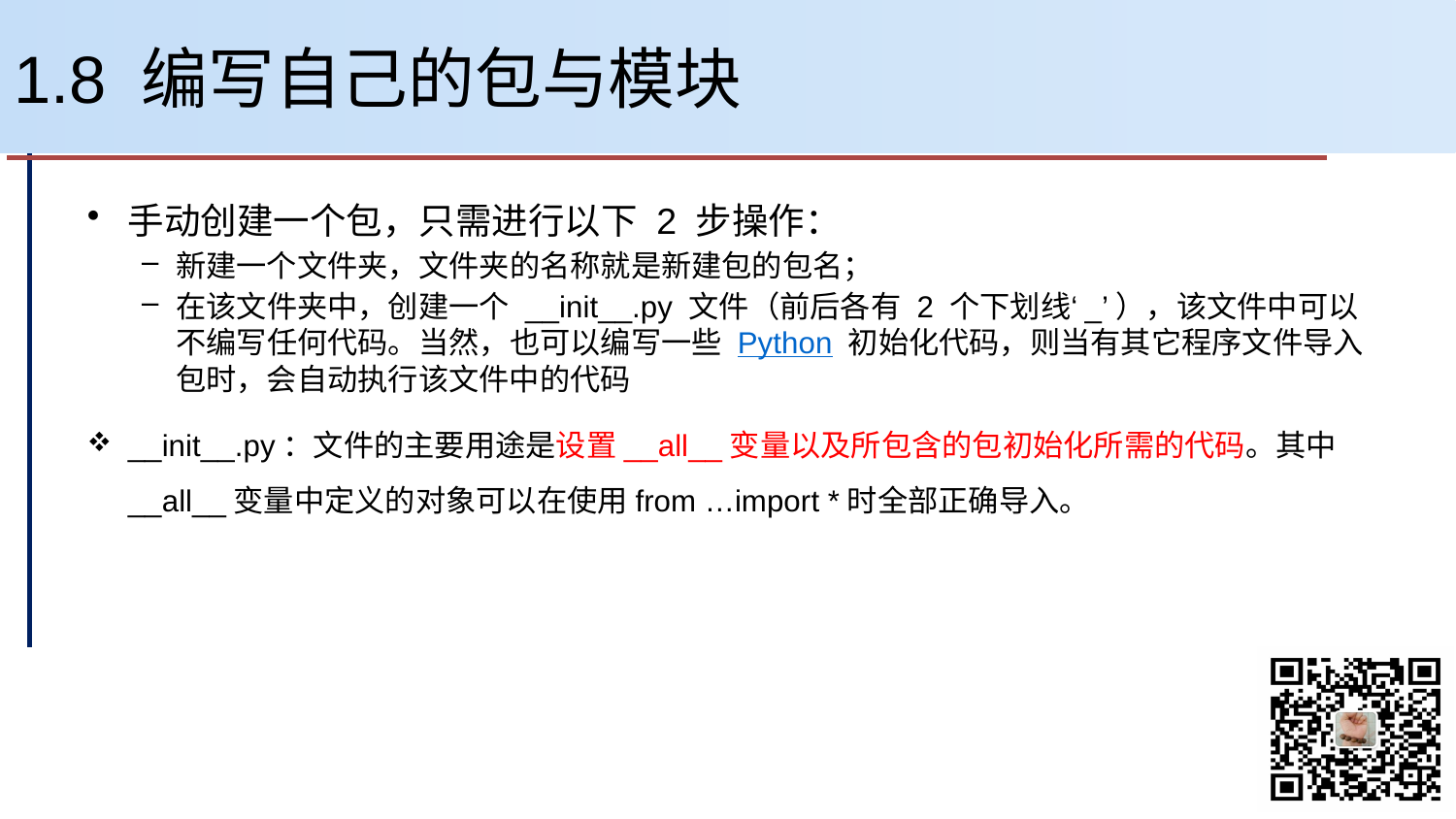

# 1.8 编写自己的包与模块
手动创建一个包，只需进行以下 2 步操作：
新建一个文件夹，文件夹的名称就是新建包的包名；
在该文件夹中，创建一个 __init__.py 文件（前后各有 2 个下划线‘_’），该文件中可以不编写任何代码。当然，也可以编写一些 Python 初始化代码，则当有其它程序文件导入包时，会自动执行该文件中的代码
__init__.py：文件的主要用途是设置__all__变量以及所包含的包初始化所需的代码。其中__all__变量中定义的对象可以在使用from …import *时全部正确导入。